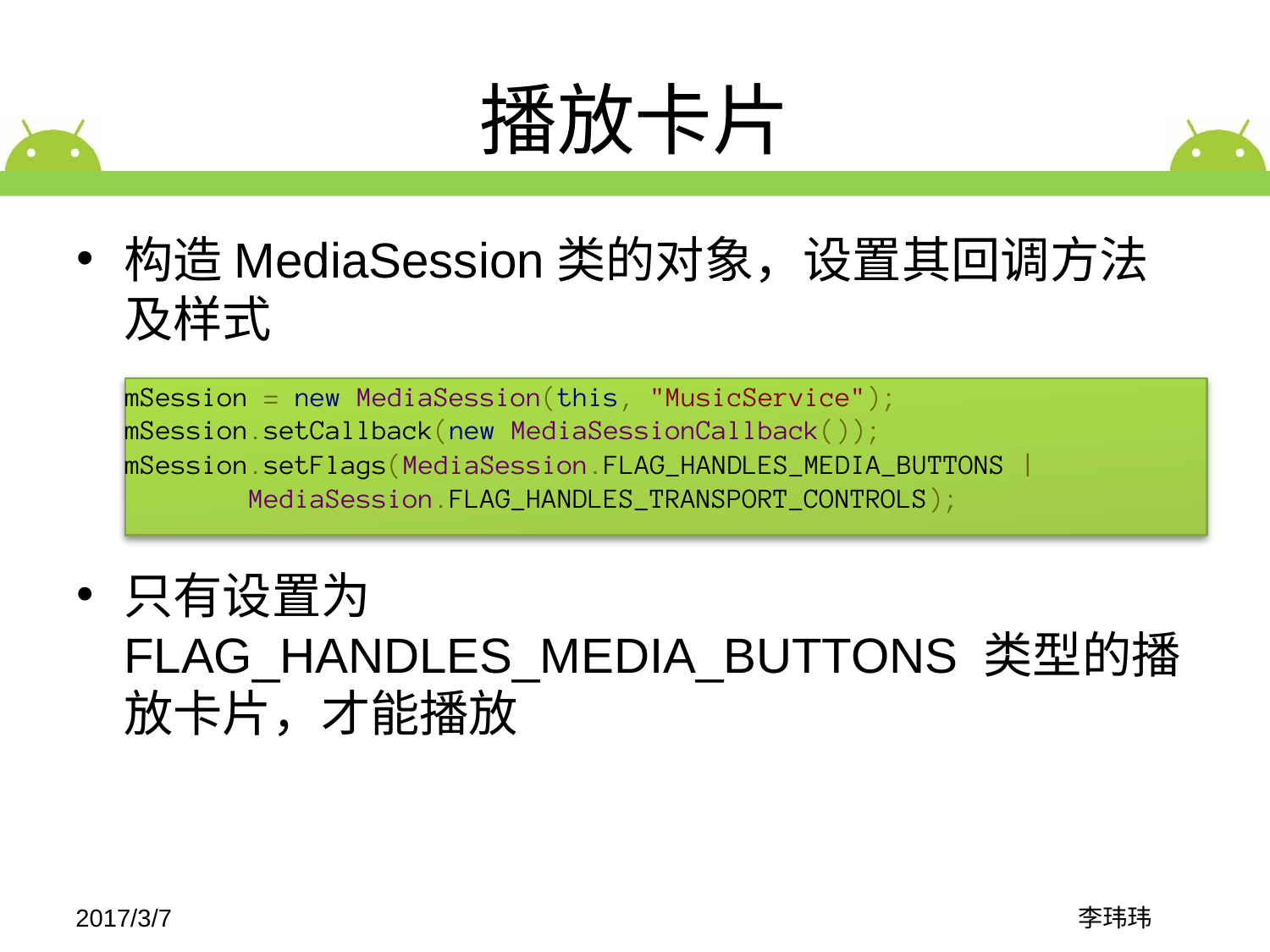

# 播放卡片
构造MediaSession类的对象，设置其回调方法及样式

只有设置为FLAG_HANDLES_MEDIA_BUTTONS 类型的播放卡片，才能播放
mSession = new MediaSession(this, "MusicService");
mSession.setCallback(new MediaSessionCallback());
mSession.setFlags(MediaSession.FLAG_HANDLES_MEDIA_BUTTONS |
        MediaSession.FLAG_HANDLES_TRANSPORT_CONTROLS);